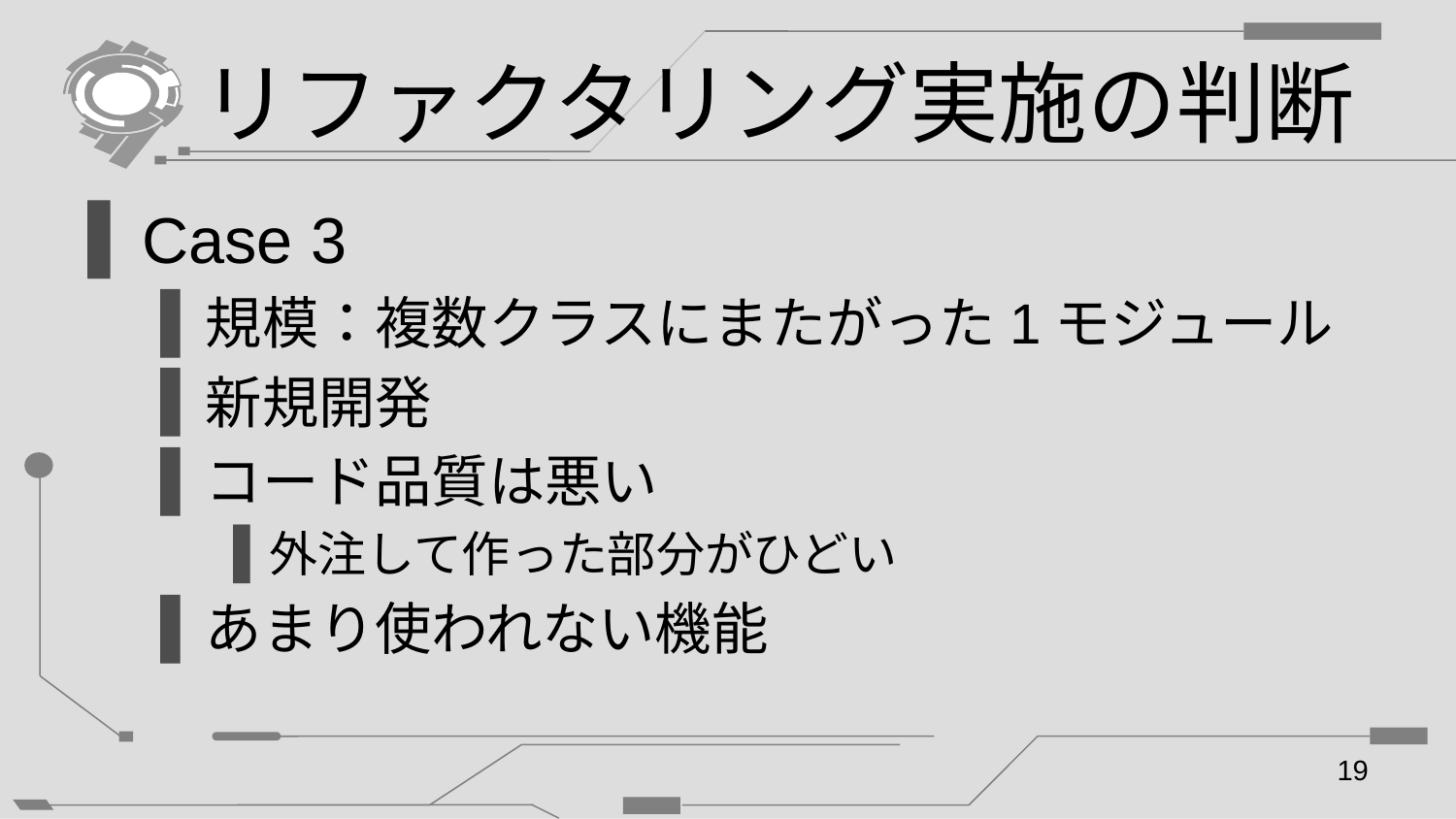

# リファクタリング実施の判断
Case 3
規模：複数クラスにまたがった1モジュール
新規開発
コード品質は悪い
外注して作った部分がひどい
あまり使われない機能
19